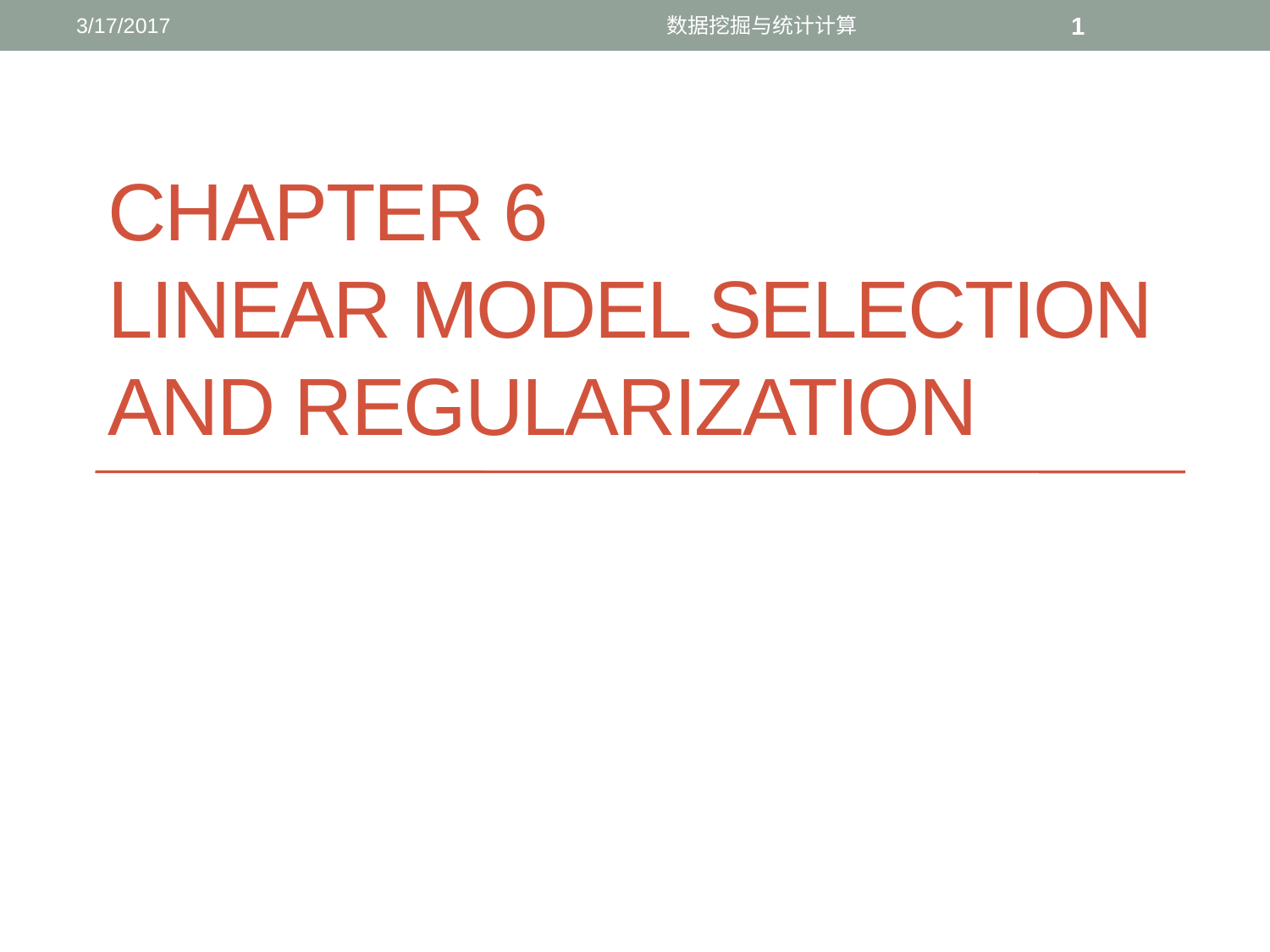

3/17/2017
数据挖掘与统计计算
1
# chapter 6 Linear model selection and regularization